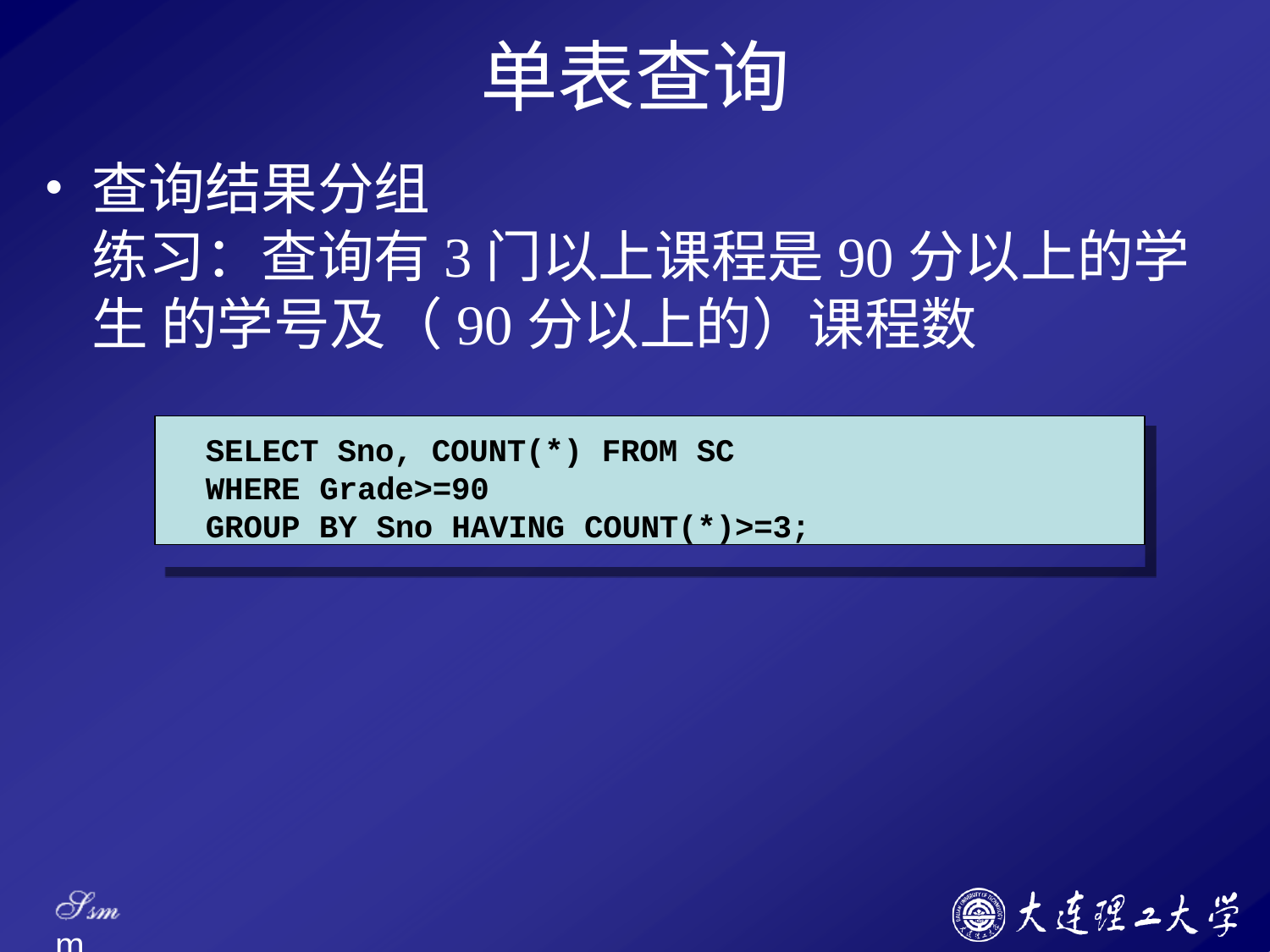

# 单表查询
查询结果分组
练习：查询有3门以上课程是90分以上的学生 的学号及（90分以上的）课程数
SELECT Sno, COUNT(*) FROM SC
WHERE Grade>=90
GROUP BY Sno HAVING COUNT(*)>=3;

Ssm